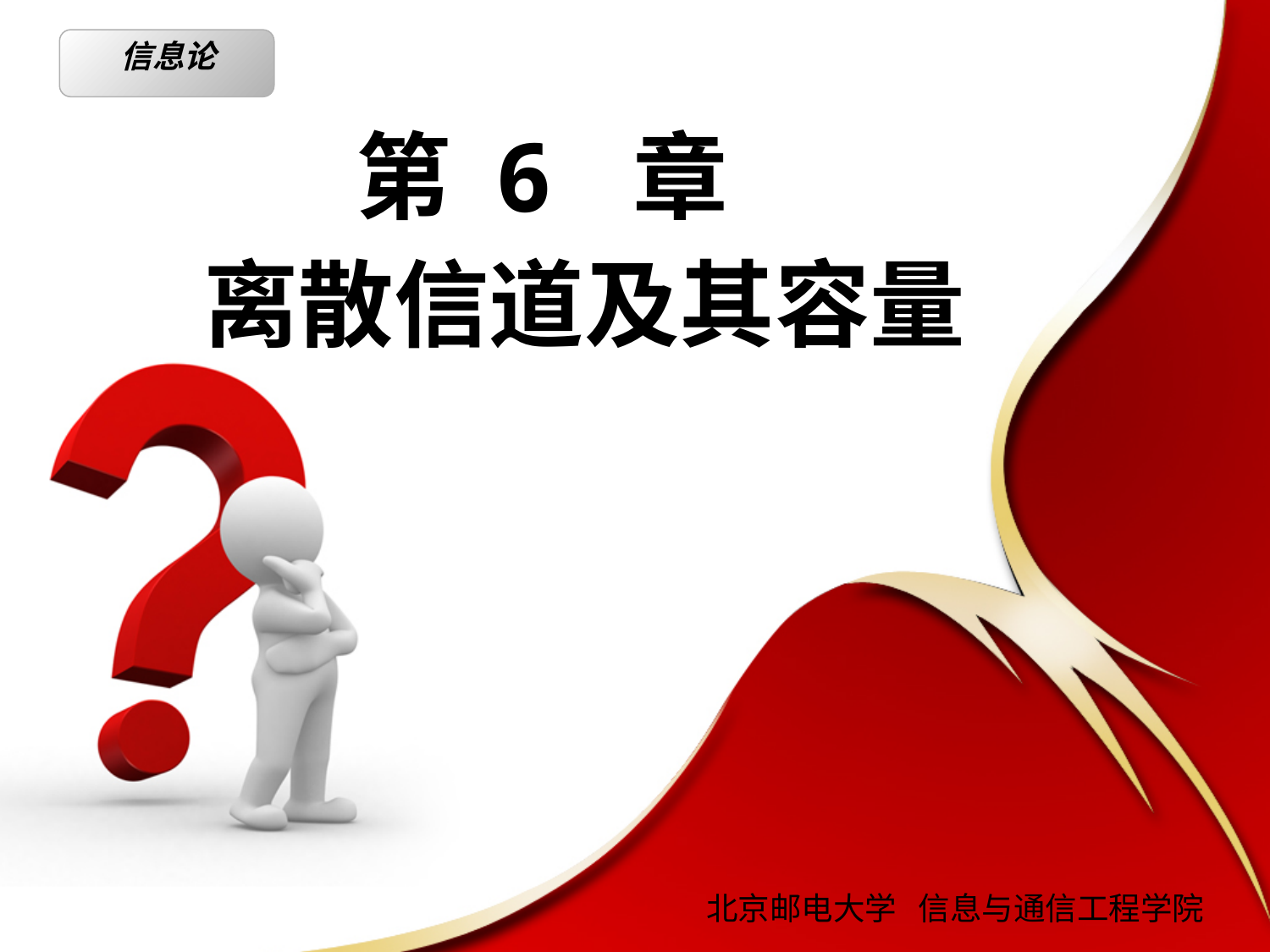

信息论
# 第 6 章
离散信道及其容量
北京邮电大学   信息与通信工程学院